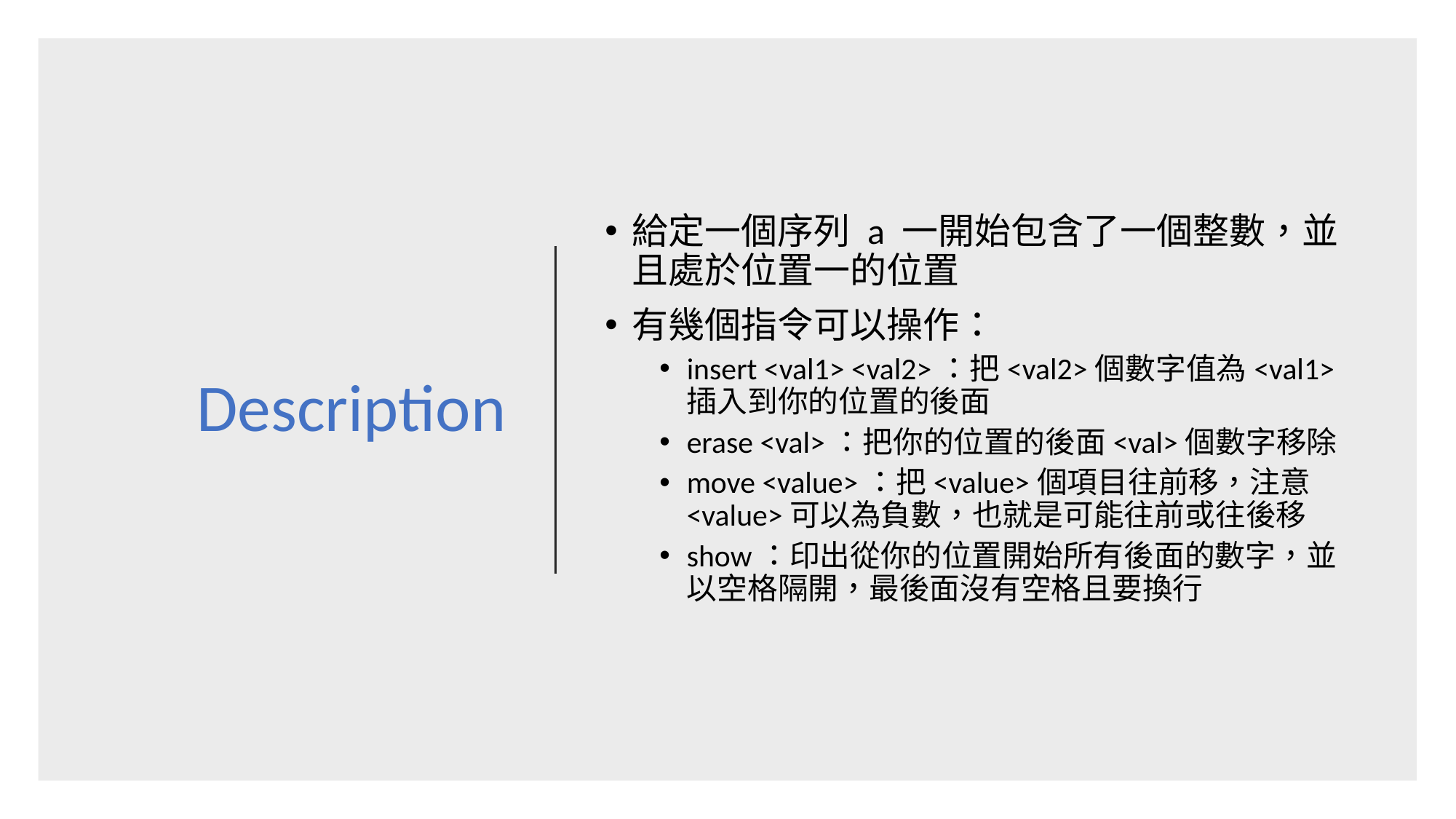

# Description
給定一個序列 a 一開始包含了一個整數，並且處於位置一的位置
有幾個指令可以操作：
insert <val1> <val2>：把<val2>個數字值為<val1> 插入到你的位置的後面
erase <val>：把你的位置的後面<val>個數字移除
move <value>：把<value>個項目往前移，注意<value>可以為負數，也就是可能往前或往後移
show：印出從你的位置開始所有後面的數字，並以空格隔開，最後面沒有空格且要換行